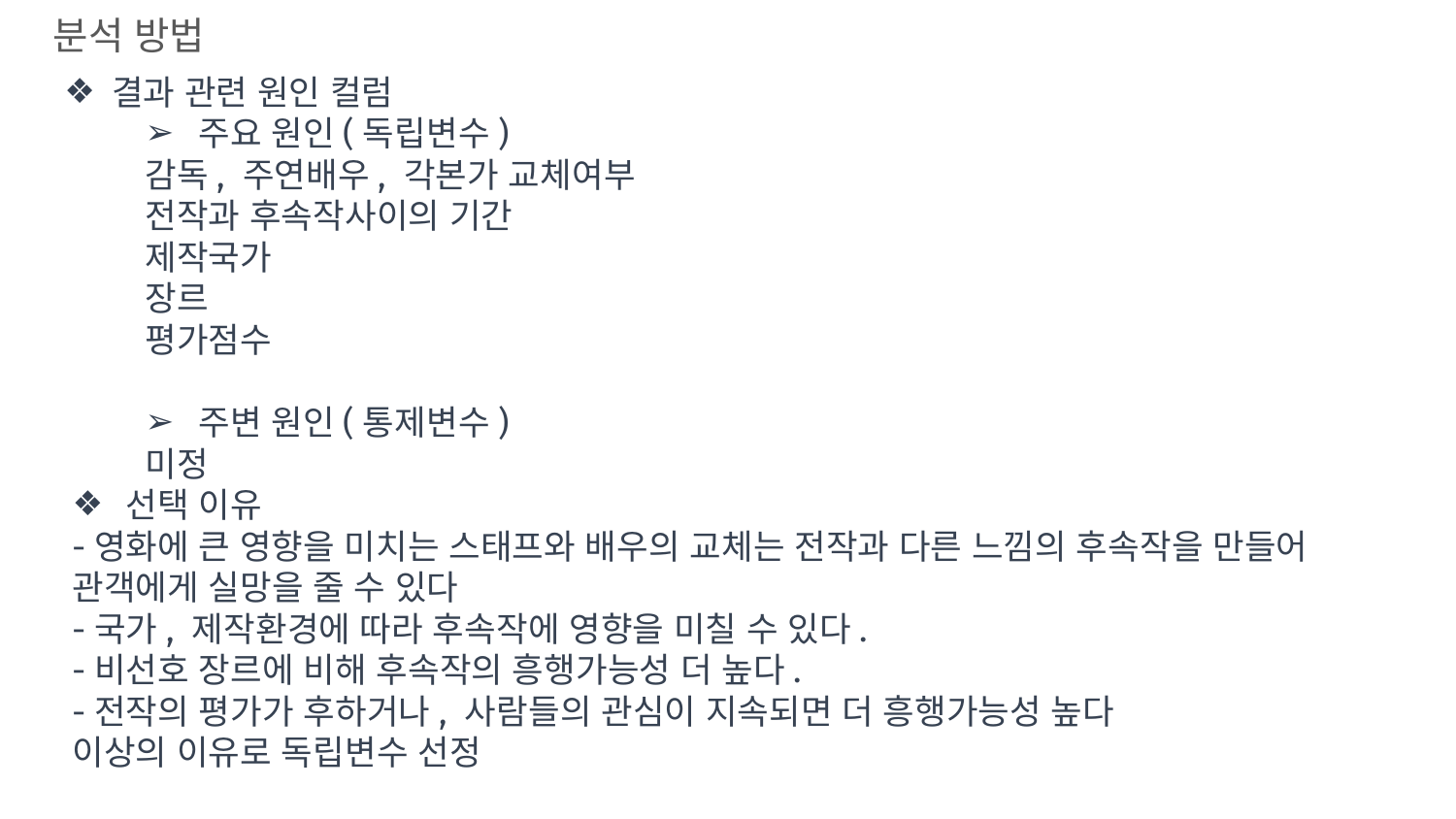

분석 방법
결과 관련 원인 컬럼
주요 원인(독립변수)
감독, 주연배우, 각본가 교체여부
전작과 후속작사이의 기간
제작국가
장르
평가점수

주변 원인(통제변수)
미정
선택 이유
-영화에 큰 영향을 미치는 스태프와 배우의 교체는 전작과 다른 느낌의 후속작을 만들어 관객에게 실망을 줄 수 있다
-국가, 제작환경에 따라 후속작에 영향을 미칠 수 있다.
-비선호 장르에 비해 후속작의 흥행가능성 더 높다.
-전작의 평가가 후하거나, 사람들의 관심이 지속되면 더 흥행가능성 높다
이상의 이유로 독립변수 선정